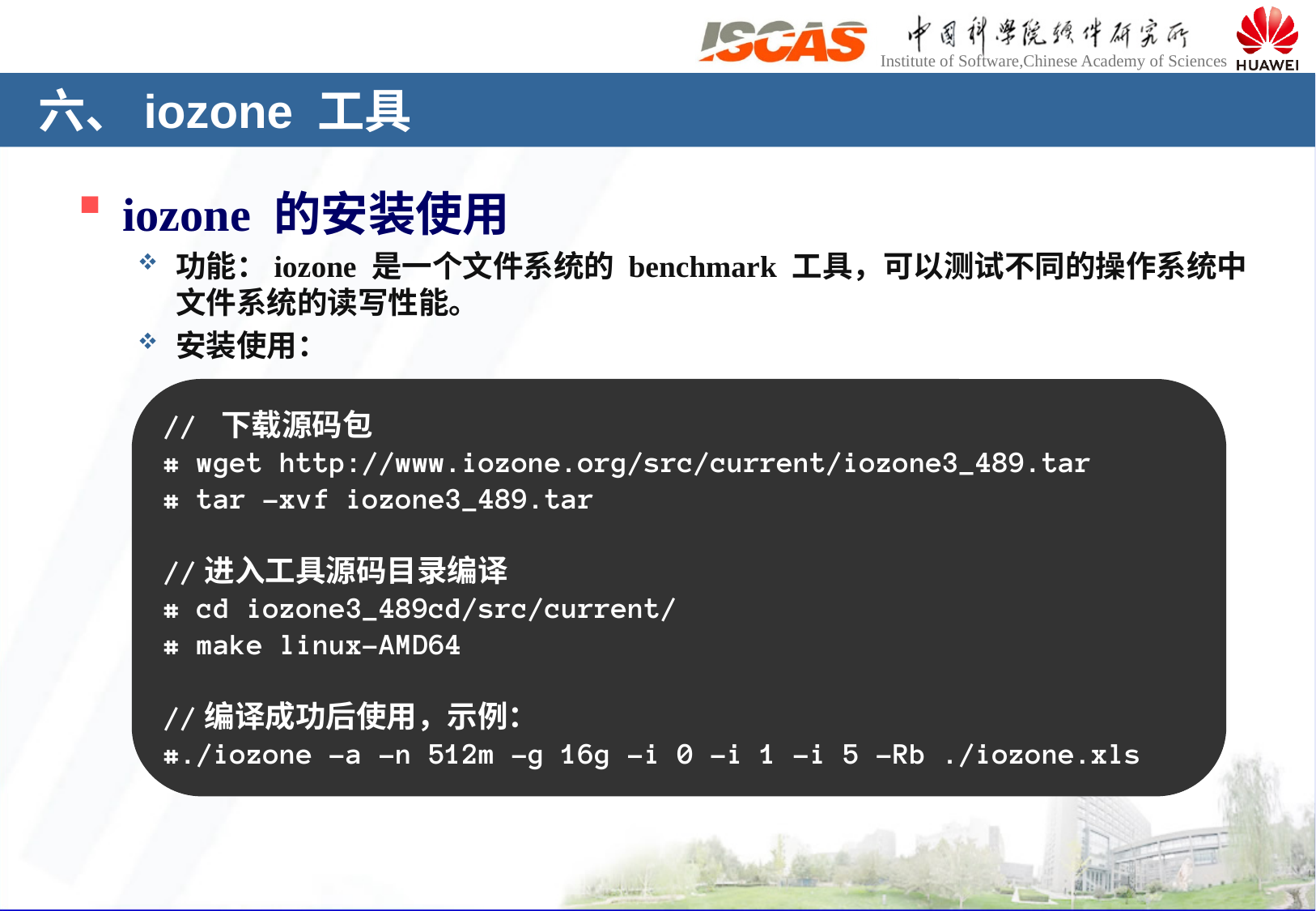

# 六、iozone 工具
iozone 的安装使用
功能：iozone 是一个文件系统的 benchmark 工具，可以测试不同的操作系统中文件系统的读写性能。
安装使用：

// 下载源码包
# wget http://www.iozone.org/src/current/iozone3_489.tar
# tar -xvf iozone3_489.tar

//进入工具源码目录编译
# cd iozone3_489cd/src/current/
# make linux-AMD64

//编译成功后使用，示例：
#./iozone -a -n 512m -g 16g -i 0 -i 1 -i 5 -Rb ./iozone.xls